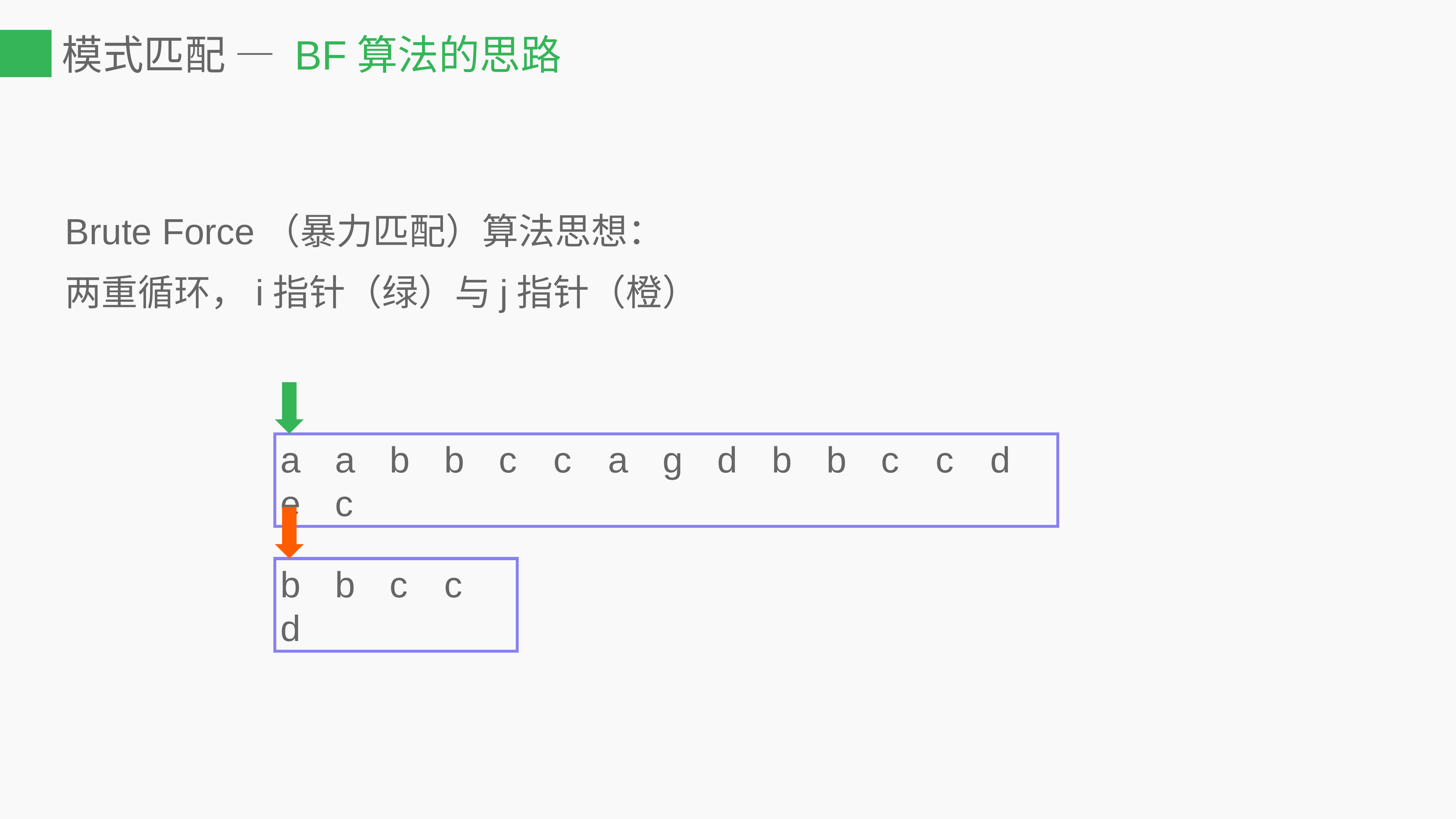

# 模式匹配 — BF算法的思路
Brute Force（暴力匹配）算法思想：
两重循环，i指针（绿）与j指针（橙）

a	a	b	b	c	c	a	g	d	b	b	c	c	d	e	c

b	b	c	c	d